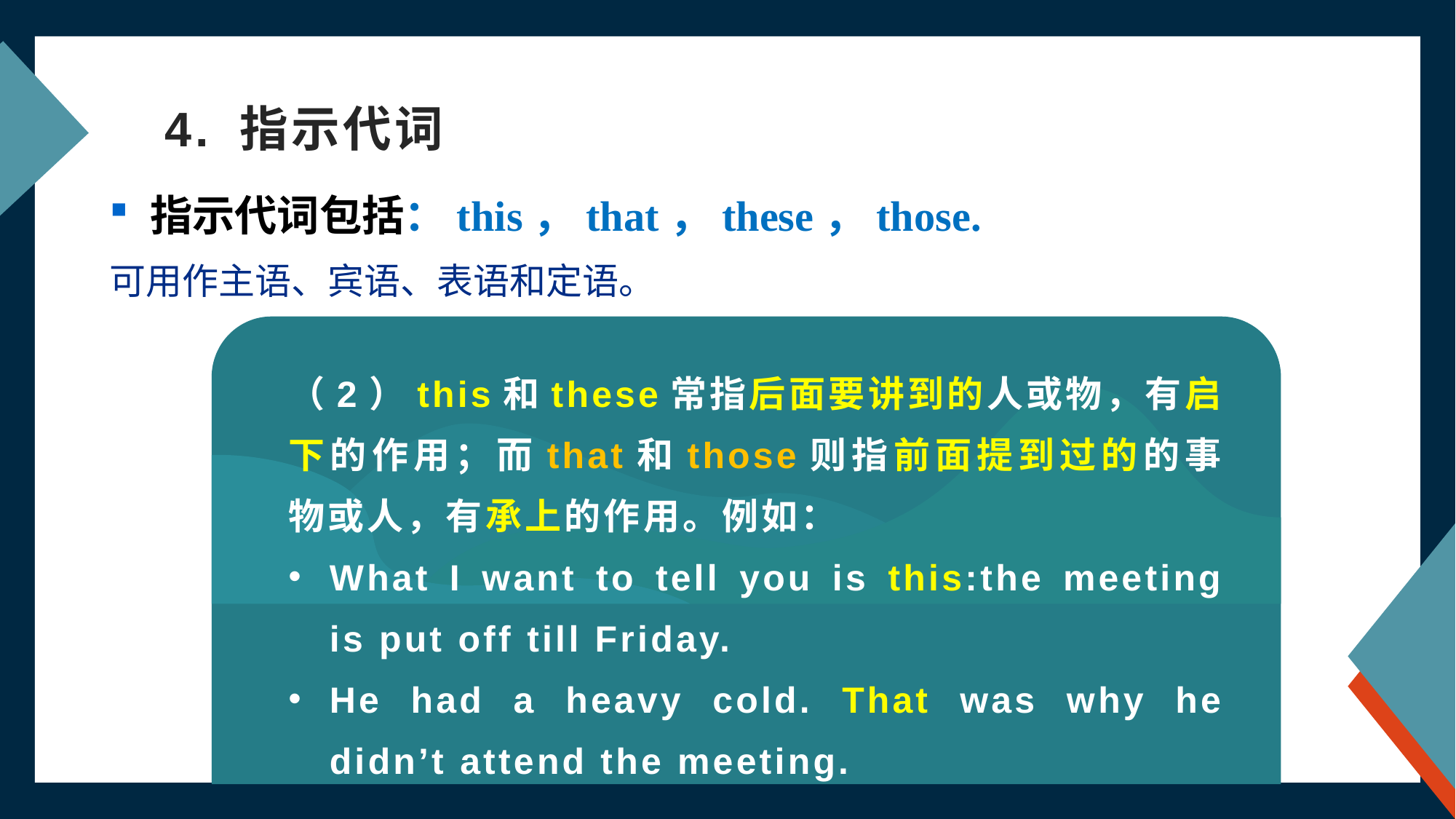

# 4. 指示代词
指示代词包括：this，that，these，those.
可用作主语、宾语、表语和定语。

（2）this和these常指后面要讲到的人或物，有启下的作用；而that和those则指前面提到过的的事物或人，有承上的作用。例如：
What I want to tell you is this:the meeting is put off till Friday.
He had a heavy cold. That was why he didn’t attend the meeting.